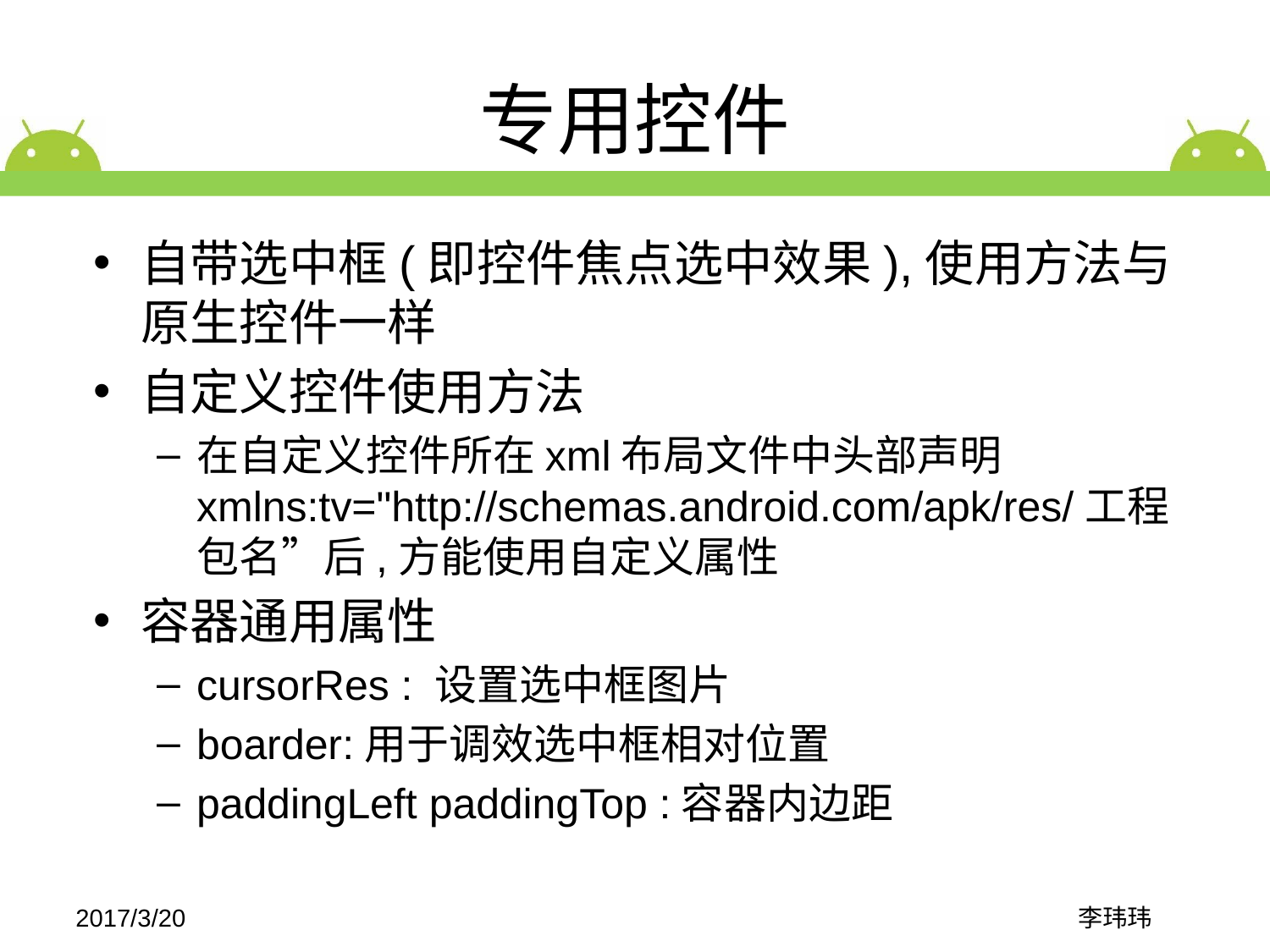

# 专用控件
自带选中框(即控件焦点选中效果),使用方法与原生控件一样
自定义控件使用方法
在自定义控件所在xml布局文件中头部声明    xmlns:tv="http://schemas.android.com/apk/res/工程包名”后,方能使用自定义属性
容器通用属性
cursorRes : 设置选中框图片
boarder:用于调效选中框相对位置
paddingLeft paddingTop :容器内边距